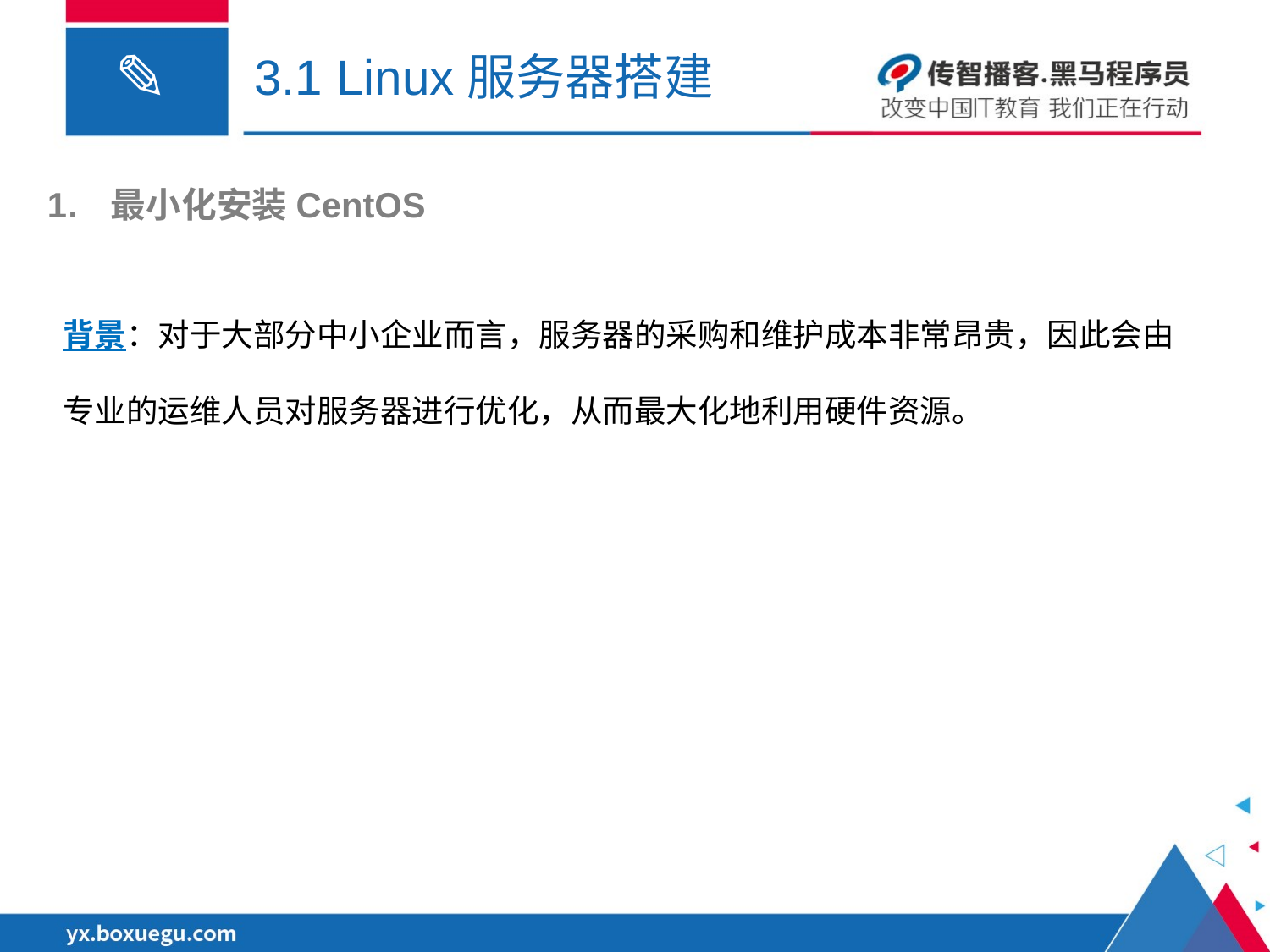

# 3.1 Linux服务器搭建
最小化安装CentOS
背景：对于大部分中小企业而言，服务器的采购和维护成本非常昂贵，因此会由专业的运维人员对服务器进行优化，从而最大化地利用硬件资源。